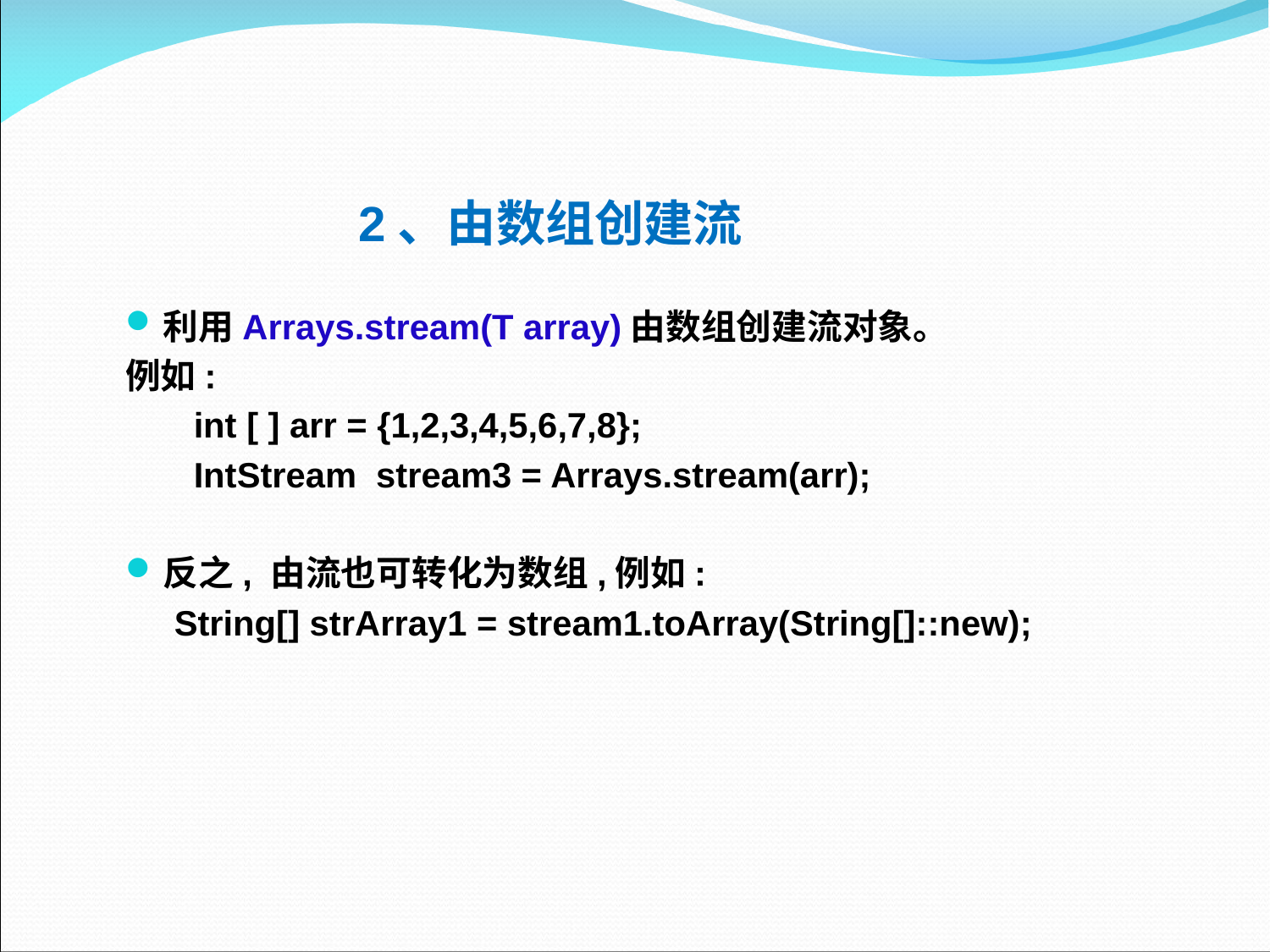

# 2、由数组创建流
利用Arrays.stream(T array)由数组创建流对象。
例如:
       int [ ] arr = {1,2,3,4,5,6,7,8};
       IntStream  stream3 = Arrays.stream(arr);

反之, 由流也可转化为数组,例如:
     String[] strArray1 = stream1.toArray(String[]::new);